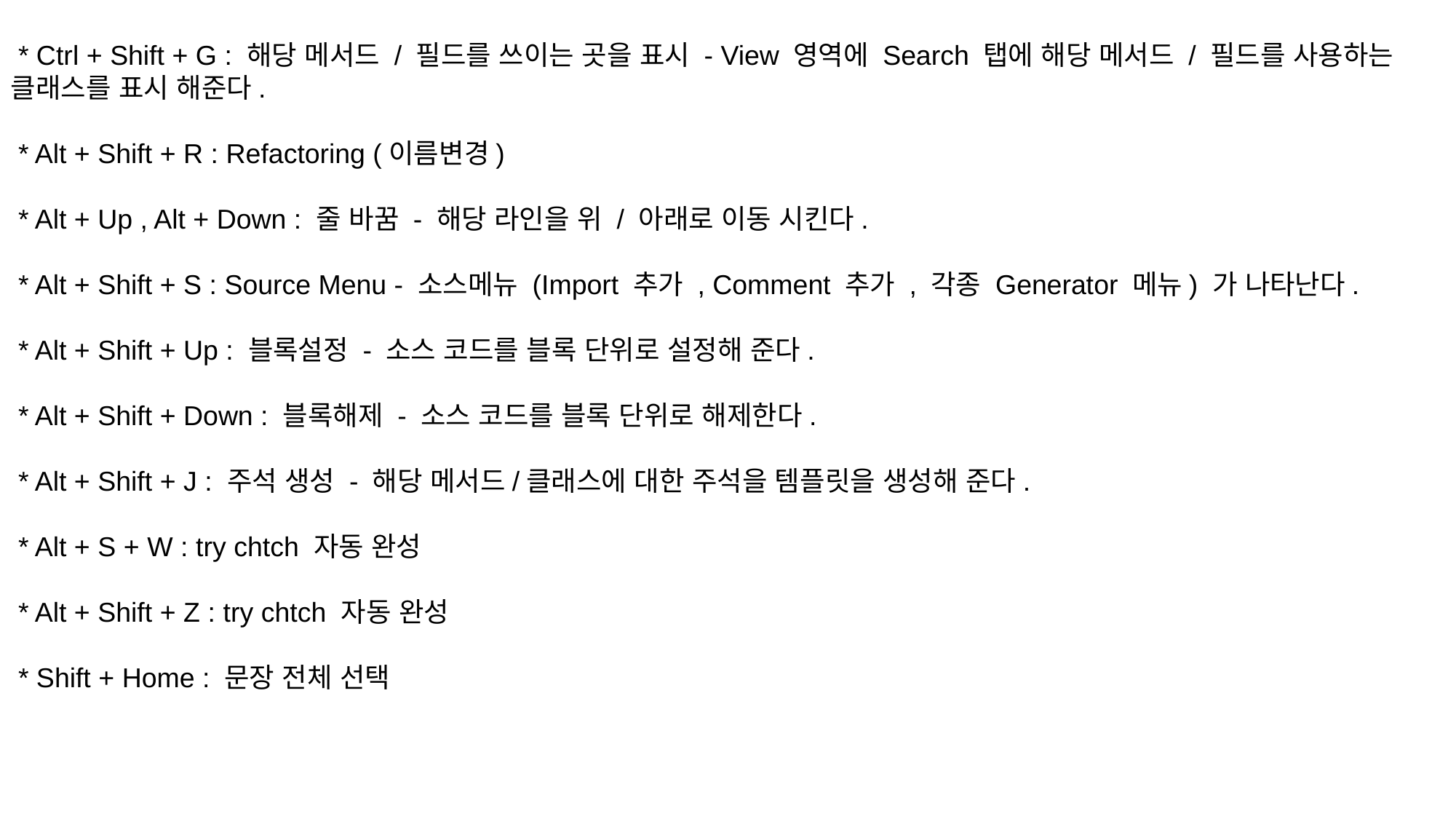

* Ctrl + Shift + G : 해당 메서드 / 필드를 쓰이는 곳을 표시 - View 영역에 Search 탭에 해당 메서드 / 필드를 사용하는 클래스를 표시 해준다.

 * Alt + Shift + R : Refactoring (이름변경)

 * Alt + Up , Alt + Down : 줄 바꿈 - 해당 라인을 위 / 아래로 이동 시킨다.

 * Alt + Shift + S : Source Menu - 소스메뉴 (Import 추가 , Comment 추가 , 각종 Generator 메뉴) 가 나타난다.

 * Alt + Shift + Up : 블록설정 - 소스 코드를 블록 단위로 설정해 준다.

 * Alt + Shift + Down : 블록해제 - 소스 코드를 블록 단위로 해제한다.

 * Alt + Shift + J : 주석 생성 - 해당 메서드/클래스에 대한 주석을 템플릿을 생성해 준다.

 * Alt + S + W : try chtch 자동 완성

 * Alt + Shift + Z : try chtch 자동 완성

 * Shift + Home : 문장 전체 선택